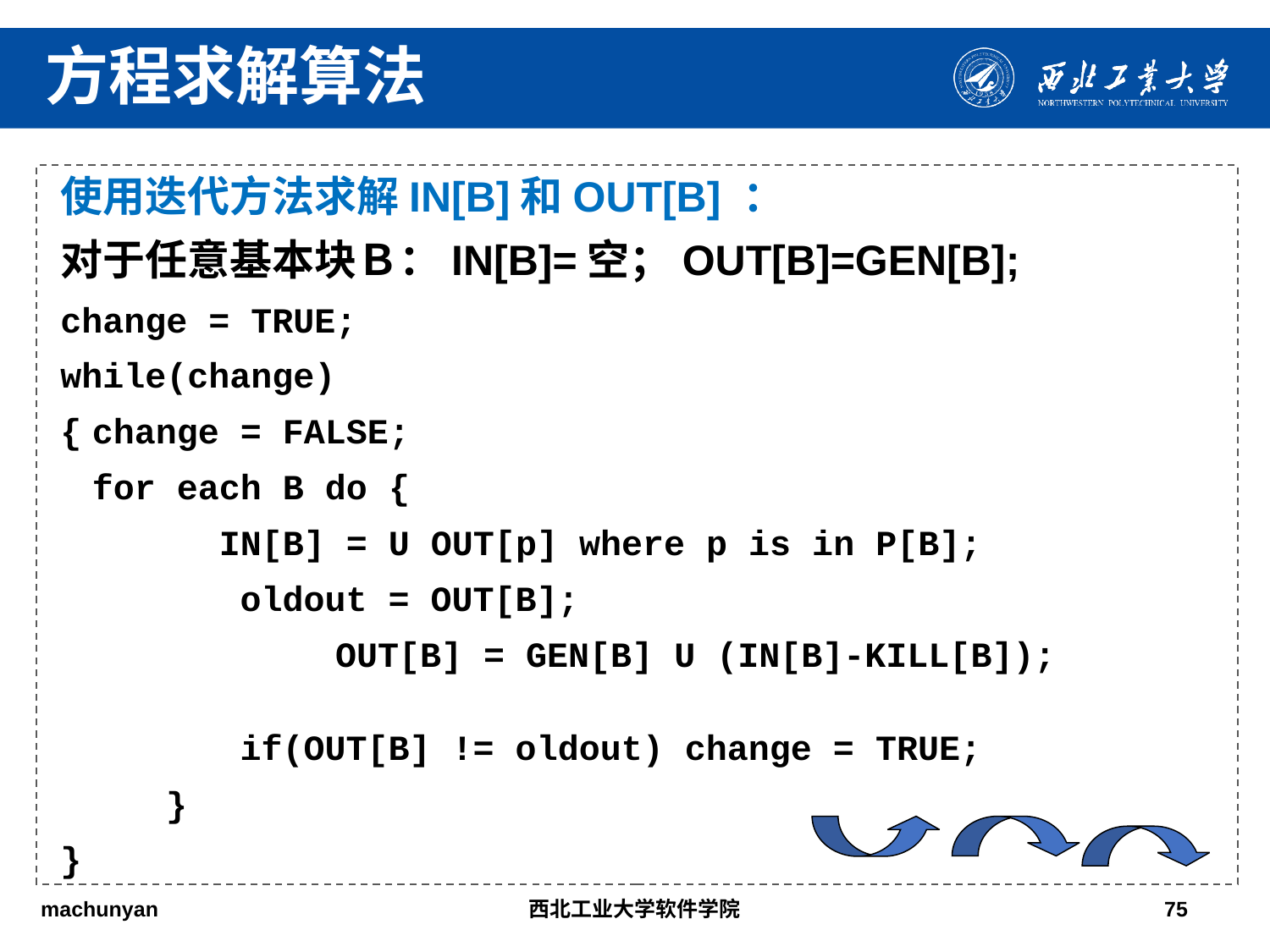

方程求解算法
使用迭代方法求解IN[B]和OUT[B] ：
对于任意基本块Ｂ：IN[B]=空；OUT[B]=GEN[B];
change = TRUE;
while(change)
{	change = FALSE;
	for each B do {
		IN[B] = U OUT[p] where p is in P[B];
		 oldout = OUT[B];
             OUT[B] = GEN[B] U (IN[B]-KILL[B]);
		 if(OUT[B] != oldout) change = TRUE;
     }
}